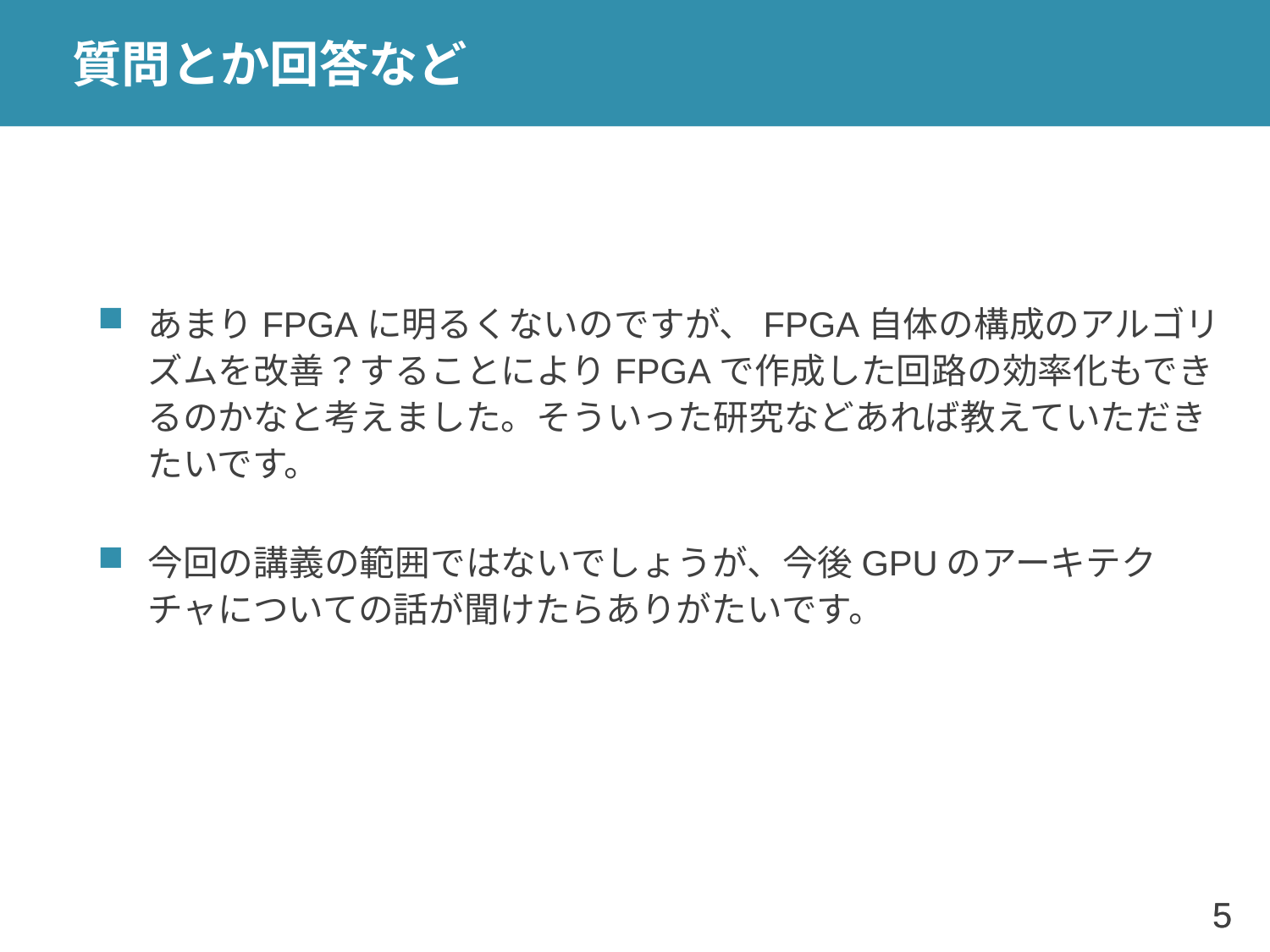

# 質問とか回答など
あまりFPGAに明るくないのですが、FPGA自体の構成のアルゴリズムを改善？することによりFPGAで作成した回路の効率化もできるのかなと考えました。そういった研究などあれば教えていただきたいです。
今回の講義の範囲ではないでしょうが、今後GPUのアーキテクチャについての話が聞けたらありがたいです。